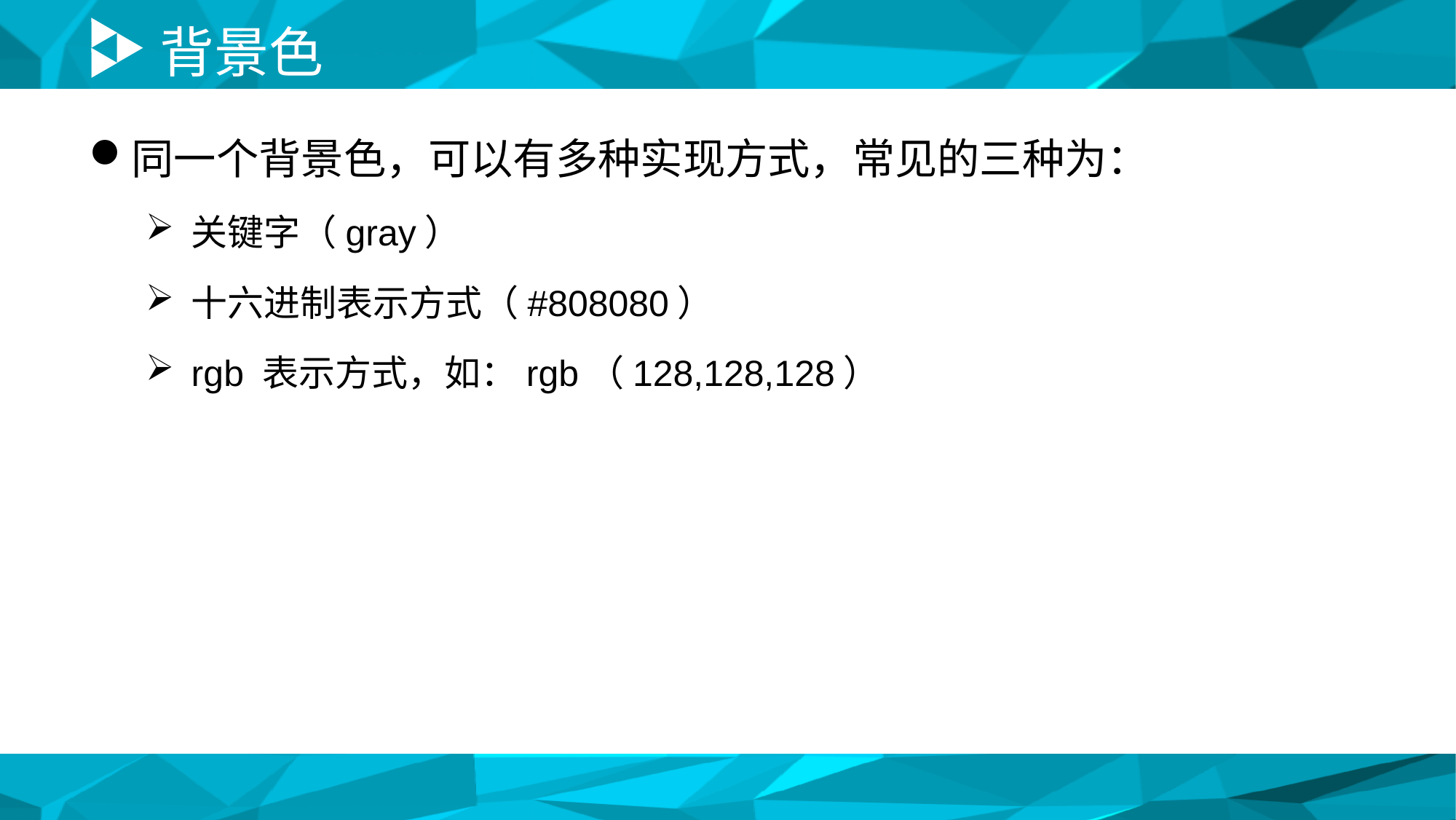

# 背景色
同一个背景色，可以有多种实现方式，常见的三种为：
关键字（gray）
十六进制表示方式（#808080）
rgb 表示方式，如：rgb（128,128,128）